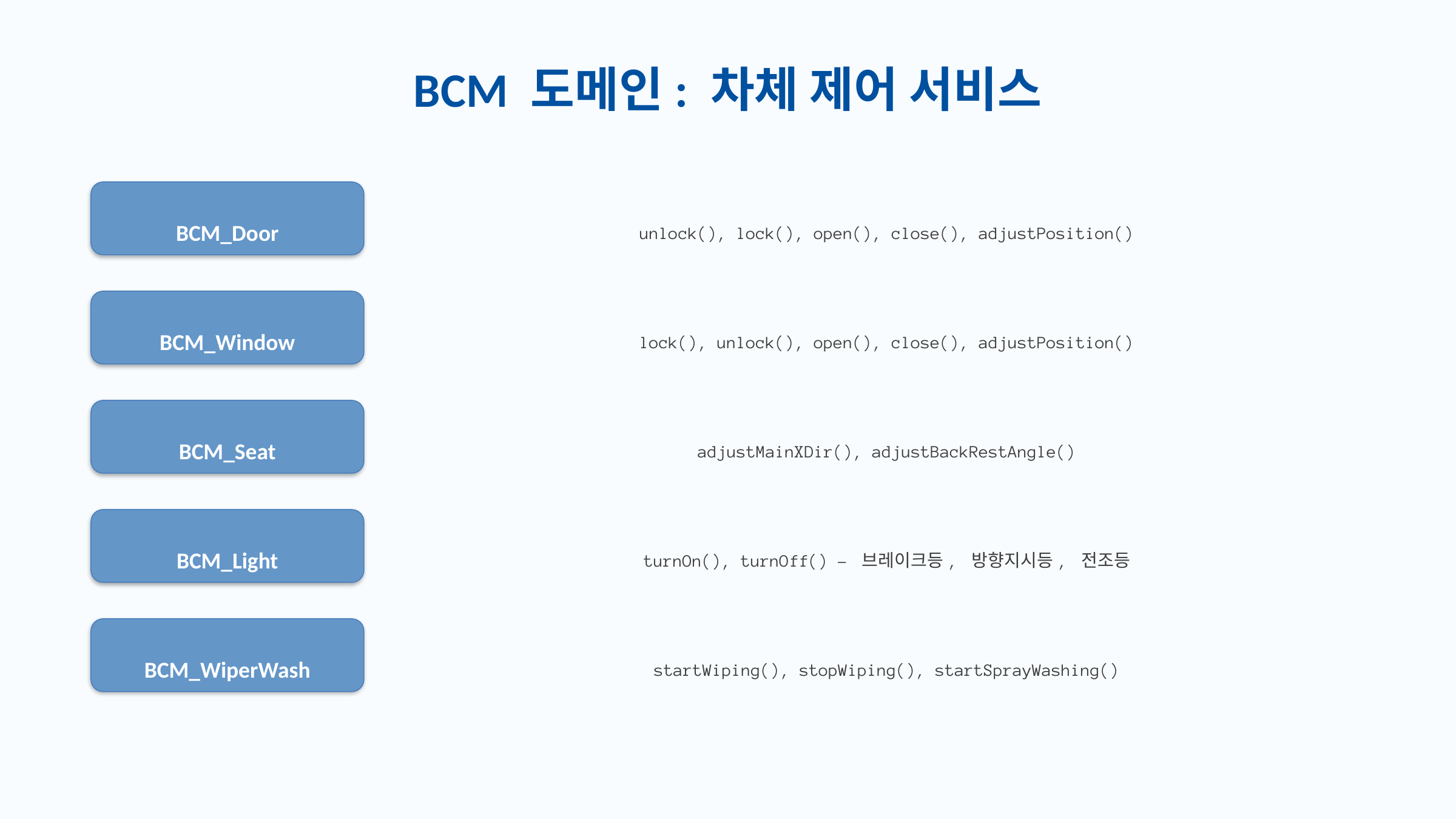

BCM 도메인: 차체 제어 서비스
#

BCM_Door

unlock(), lock(), open(), close(), adjustPosition()

BCM_Window

lock(), unlock(), open(), close(), adjustPosition()

BCM_Seat

adjustMainXDir(), adjustBackRestAngle()

BCM_Light

turnOn(), turnOff() - 브레이크등, 방향지시등, 전조등

BCM_WiperWash

startWiping(), stopWiping(), startSprayWashing()